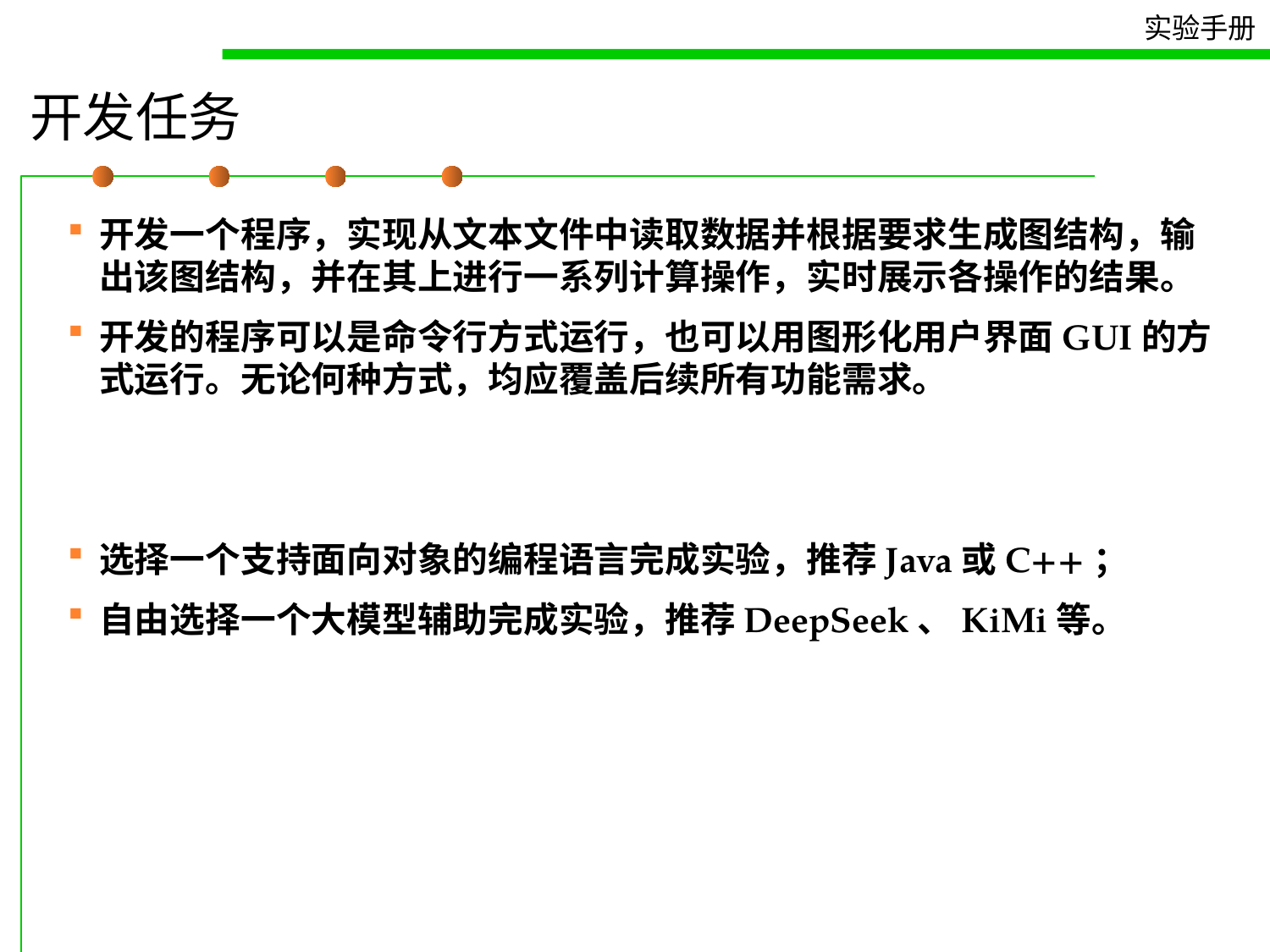

# 开发任务
开发一个程序，实现从文本文件中读取数据并根据要求生成图结构，输出该图结构，并在其上进行一系列计算操作，实时展示各操作的结果。
开发的程序可以是命令行方式运行，也可以用图形化用户界面GUI的方式运行。无论何种方式，均应覆盖后续所有功能需求。

选择一个支持面向对象的编程语言完成实验，推荐Java或C++；
自由选择一个大模型辅助完成实验，推荐DeepSeek、KiMi等。